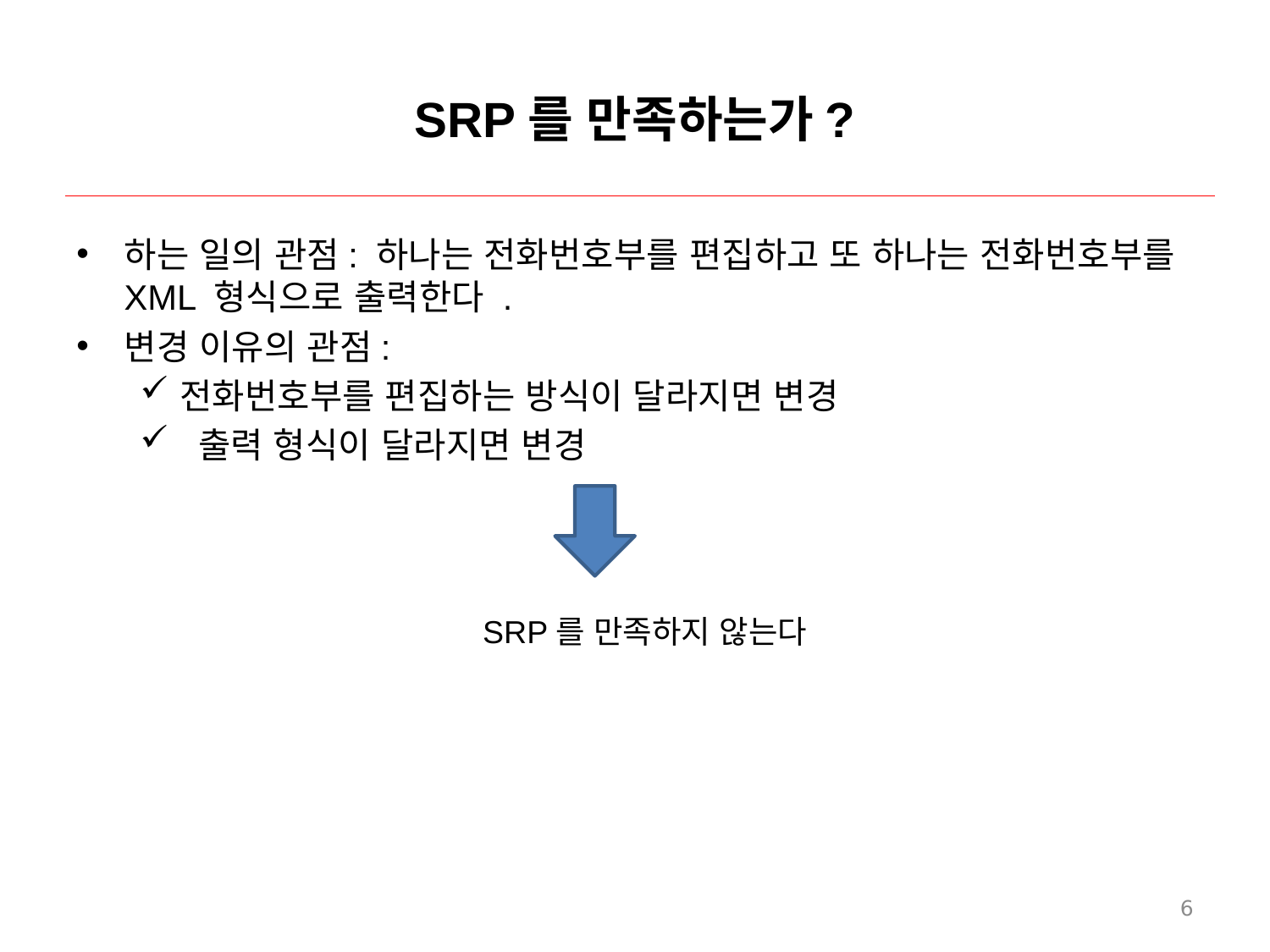

# SRP를 만족하는가?
하는 일의 관점: 하나는 전화번호부를 편집하고 또 하나는 전화번호부를 XML 형식으로 출력한다 .
변경 이유의 관점:
전화번호부를 편집하는 방식이 달라지면 변경
 출력 형식이 달라지면 변경

SRP를 만족하지 않는다
6